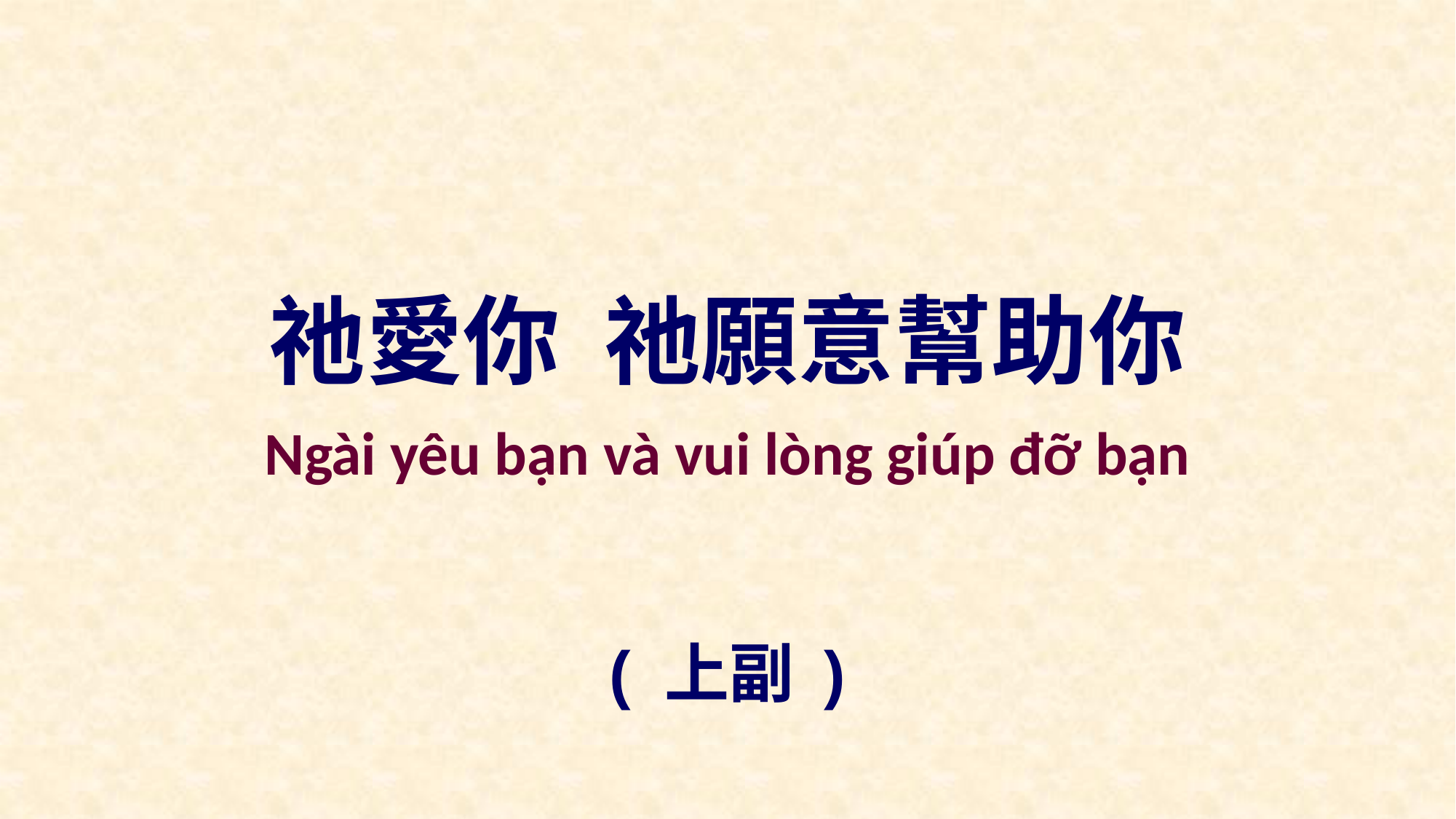

祂愛你  祂願意幫助你
Ngài yêu bạn và vui lòng giúp đỡ bạn
( 上副 )